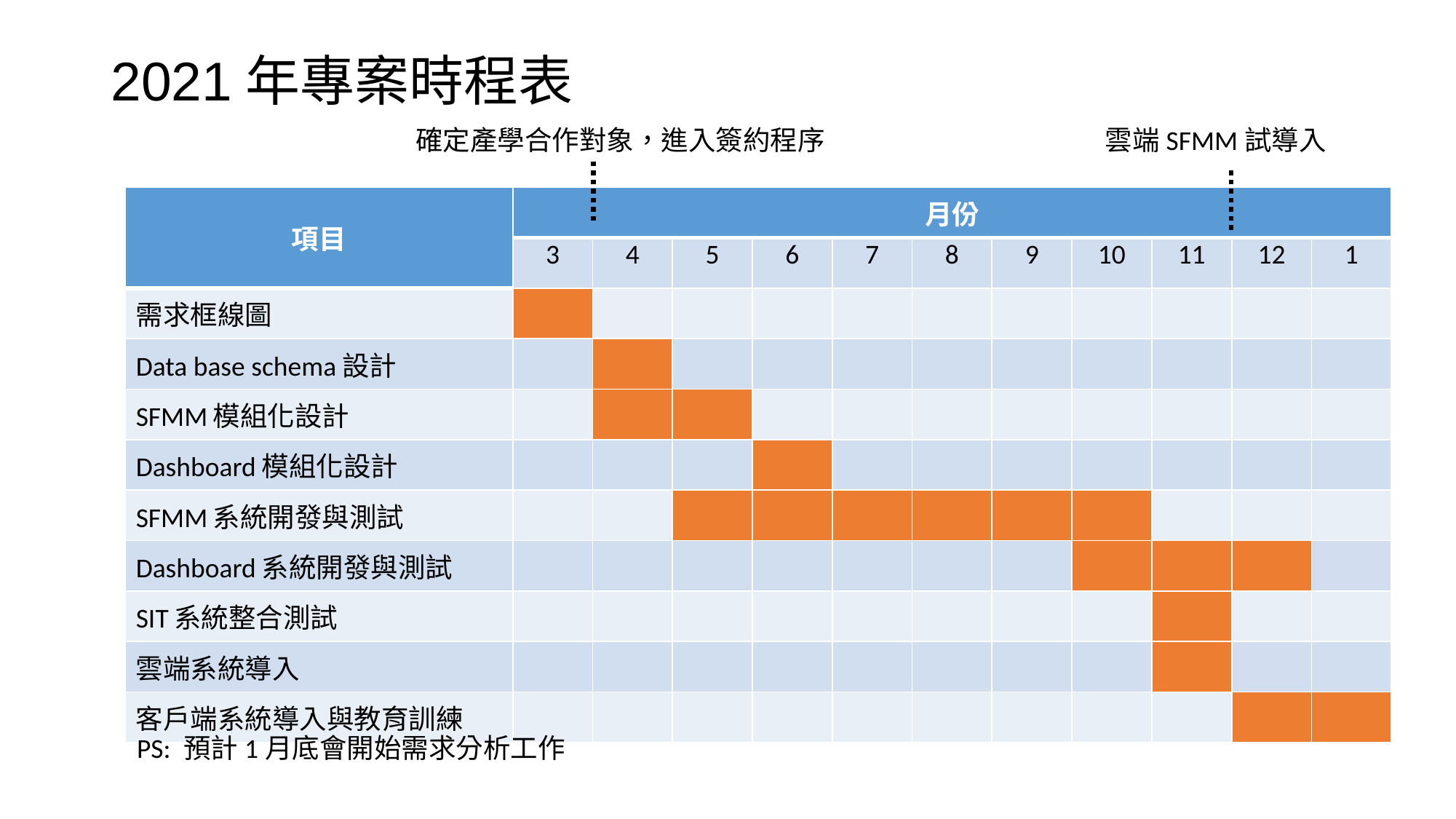

# 2021年專案時程表
確定產學合作對象，進入簽約程序
雲端SFMM試導入
| 項目 | 月份 |  |  |  |  |  |  |  |  |  |  |
| --- | --- | --- | --- | --- | --- | --- | --- | --- | --- | --- | --- |
|  | 3 | 4 | 5 | 6 | 7 | 8 | 9 | 10 | 11 | 12 | 1 |
| 需求框線圖 |  |  |  |  |  |  |  |  |  |  |  |
| Data base schema設計 |  |  |  |  |  |  |  |  |  |  |  |
| SFMM模組化設計 |  |  |  |  |  |  |  |  |  |  |  |
| Dashboard模組化設計 |  |  |  |  |  |  |  |  |  |  |  |
| SFMM系統開發與測試 |  |  |  |  |  |  |  |  |  |  |  |
| Dashboard系統開發與測試 |  |  |  |  |  |  |  |  |  |  |  |
| SIT系統整合測試 |  |  |  |  |  |  |  |  |  |  |  |
| 雲端系統導入 |  |  |  |  |  |  |  |  |  |  |  |
| 客戶端系統導入與教育訓練 |  |  |  |  |  |  |  |  |  |  |  |
PS: 預計1月底會開始需求分析工作